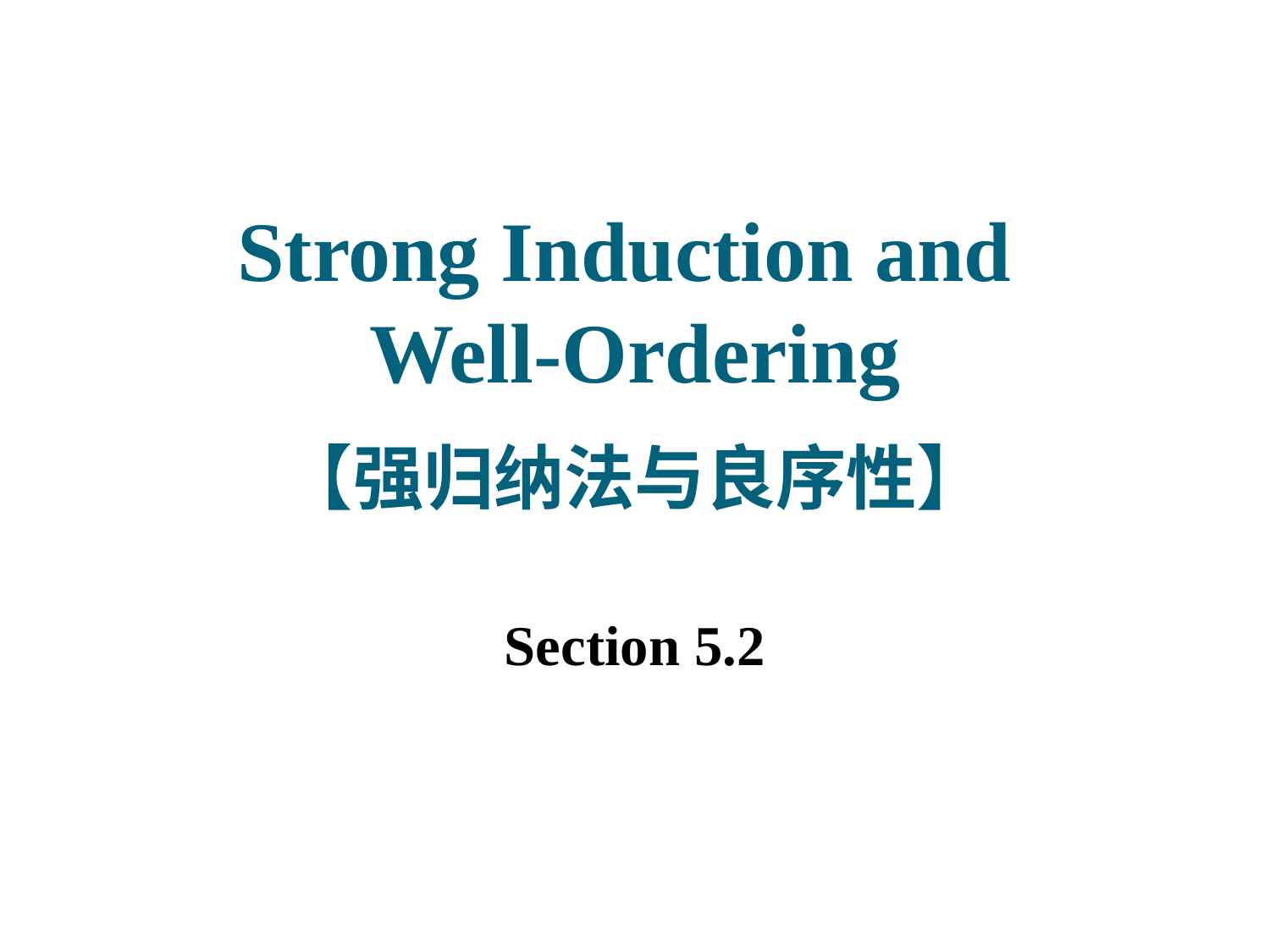

# Strong Induction and Well-Ordering 【强归纳法与良序性】
Section 5.2